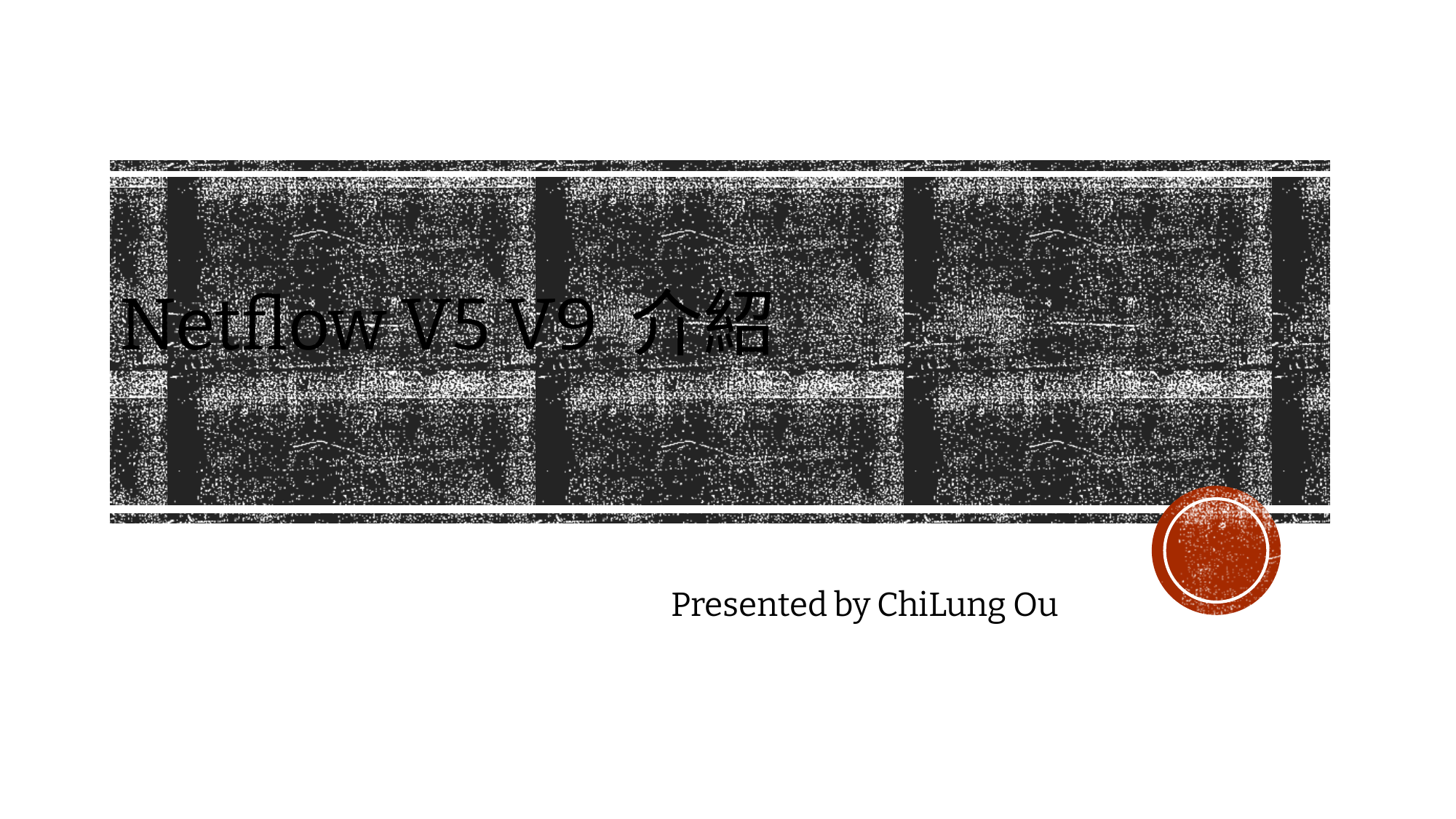

# Netflow V5 V9 介紹

Presented by ChiLung Ou